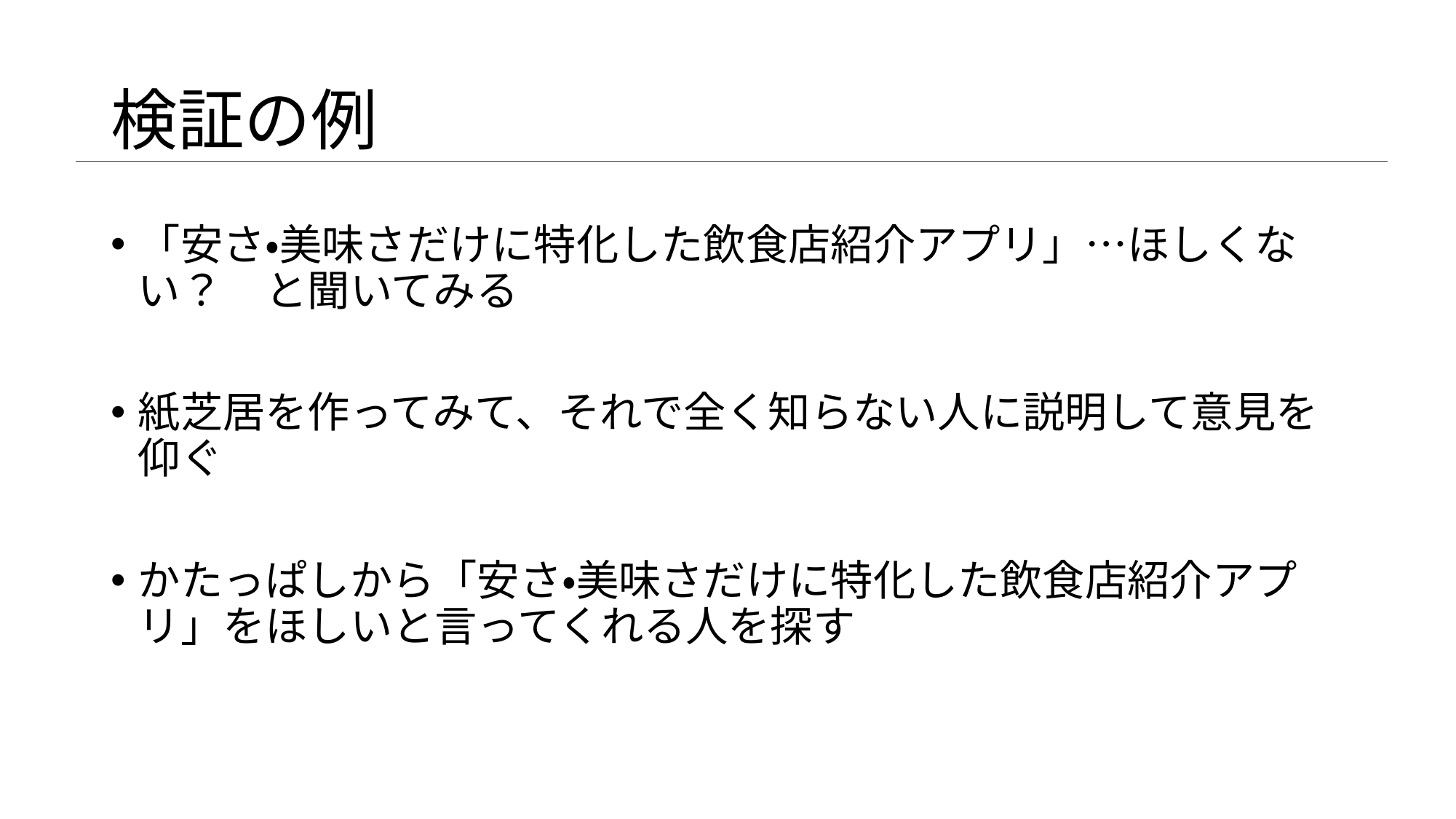

# 検証の例
「安さ・美味さだけに特化した飲食店紹介アプリ」…ほしくない？　と聞いてみる

紙芝居を作ってみて、それで全く知らない人に説明して意見を仰ぐ

かたっぱしから「安さ・美味さだけに特化した飲食店紹介アプリ」をほしいと言ってくれる人を探す